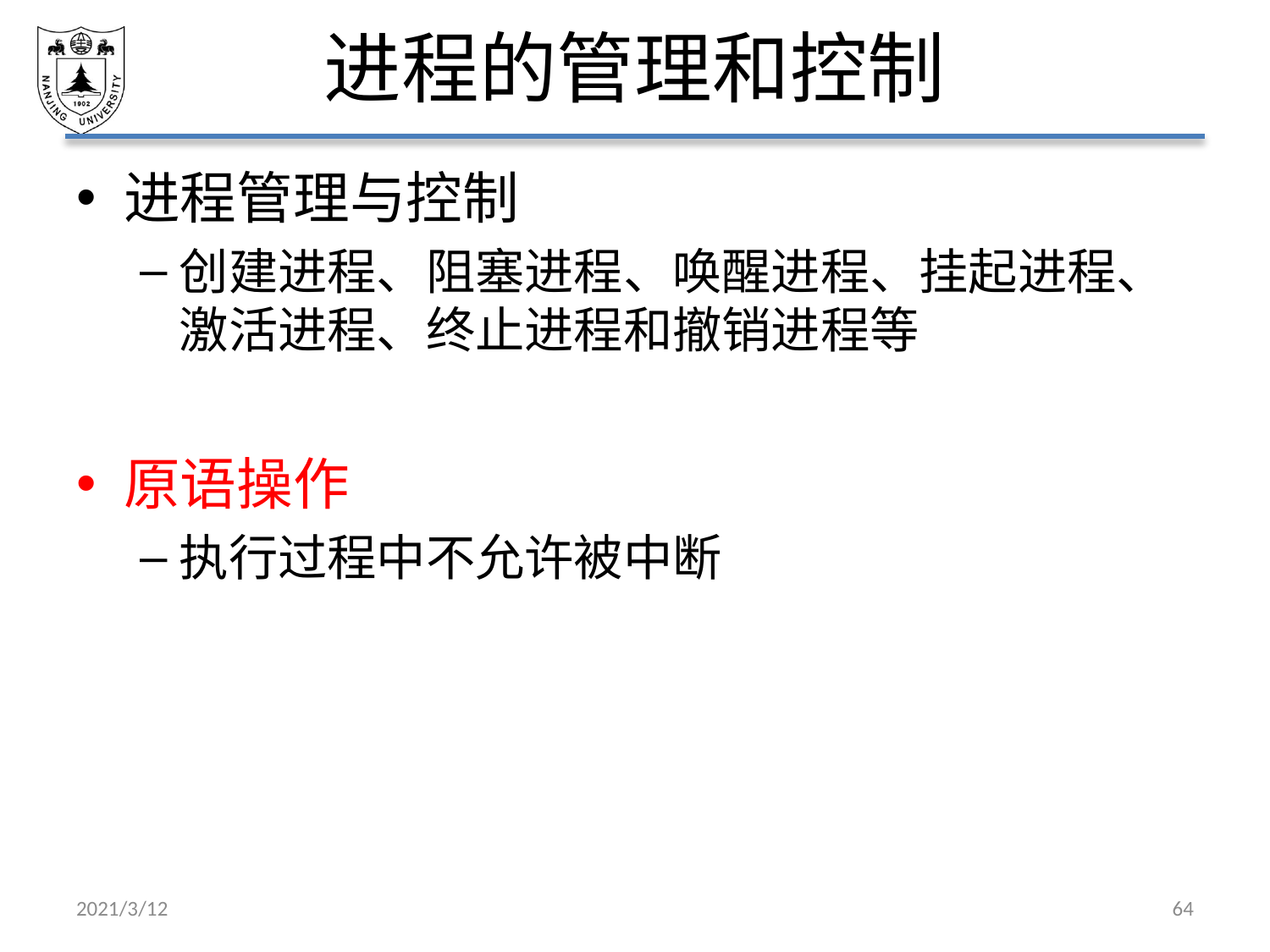

# 进程的管理和控制
进程管理与控制
创建进程、阻塞进程、唤醒进程、挂起进程、激活进程、终止进程和撤销进程等

原语操作
执行过程中不允许被中断

2021/3/12
64